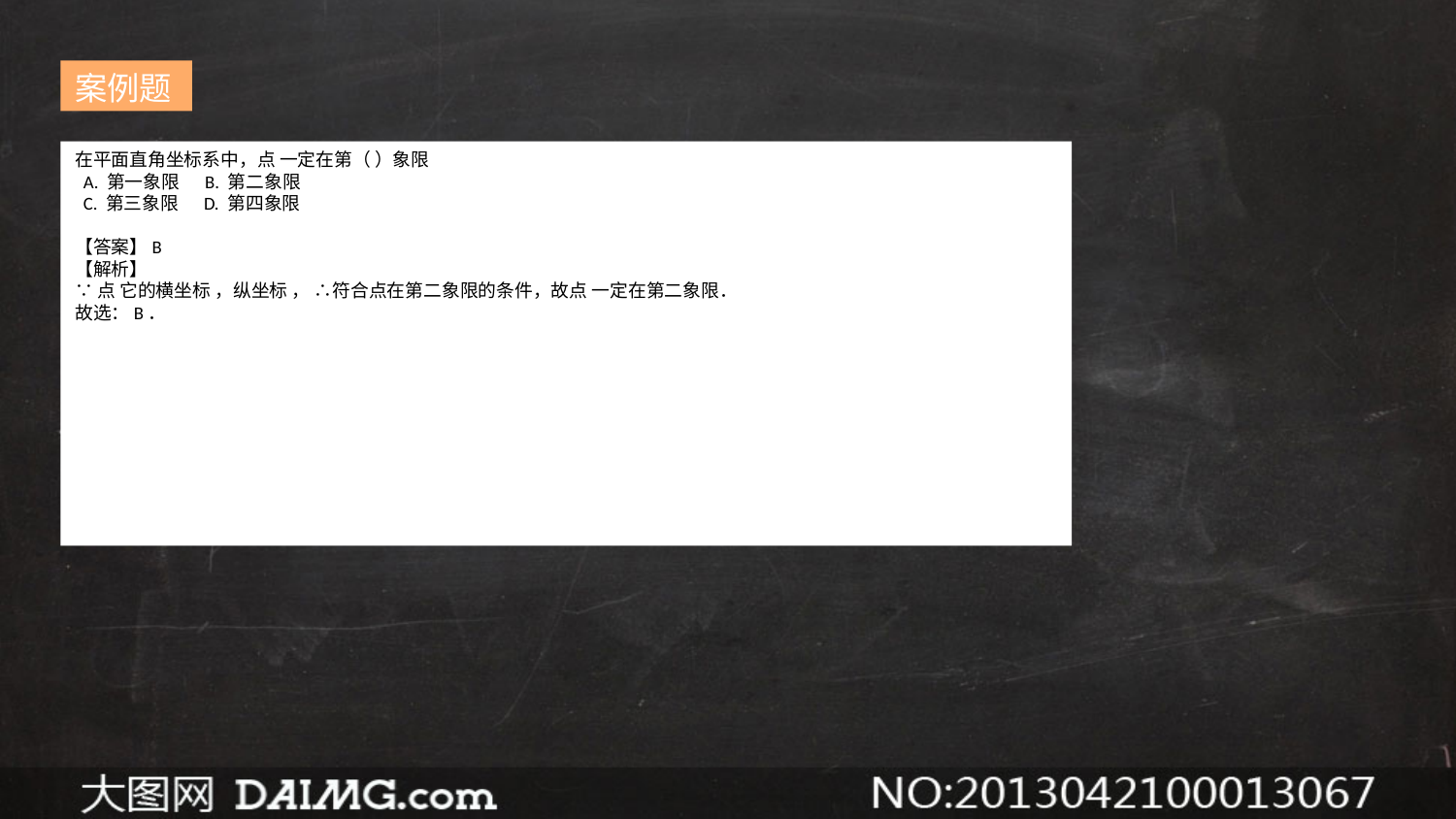

案例题
在平面直角坐标系中，点 一定在第（ ）象限
  A. 第一象限     B. 第二象限
  C. 第三象限     D. 第四象限

【答案】B
【解析】
∵点 它的横坐标 ，纵坐标 ， ∴符合点在第二象限的条件，故点 一定在第二象限．
故选：B．